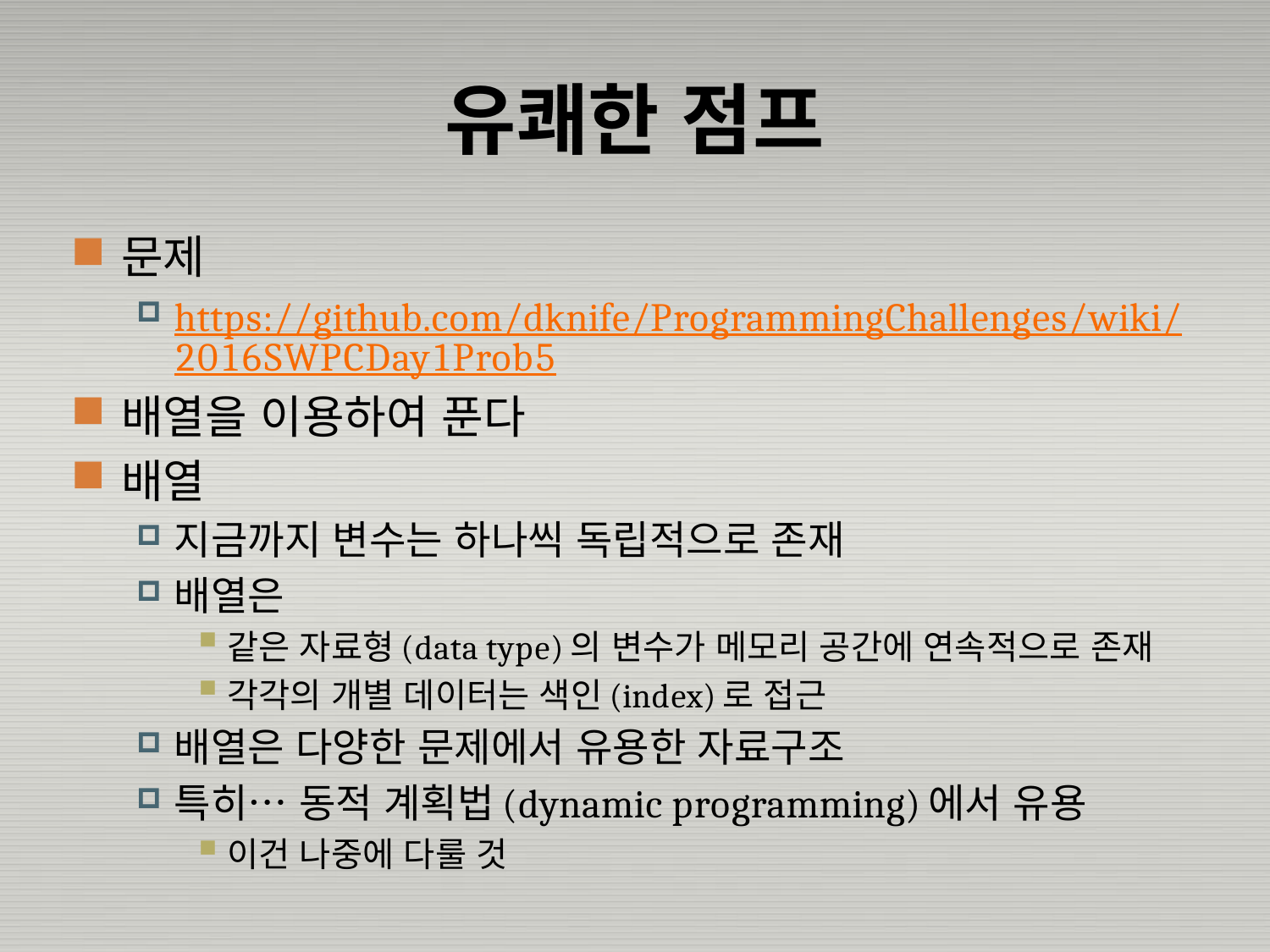

# 유쾌한 점프
문제
https://github.com/dknife/ProgrammingChallenges/wiki/2016SWPCDay1Prob5
배열을 이용하여 푼다
배열
지금까지 변수는 하나씩 독립적으로 존재
배열은
같은 자료형(data type)의 변수가 메모리 공간에 연속적으로 존재
각각의 개별 데이터는 색인(index)로 접근
배열은 다양한 문제에서 유용한 자료구조
특히… 동적 계획법(dynamic programming)에서 유용
이건 나중에 다룰 것